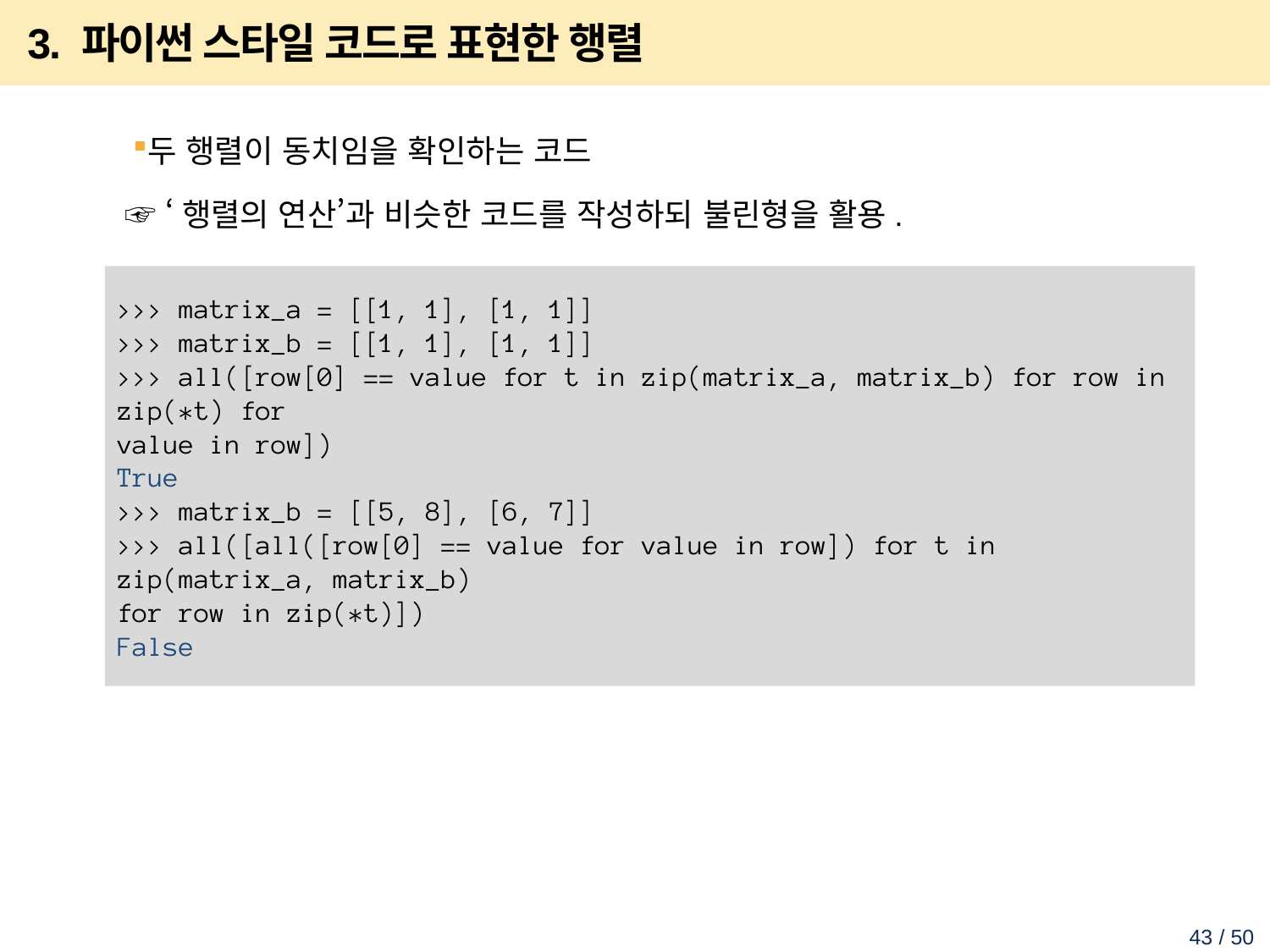

# 3. 파이썬 스타일 코드로 표현한 행렬
두 행렬이 동치임을 확인하는 코드
  ☞ ‘행렬의 연산’과 비슷한 코드를 작성하되 불린형을 활용.

>>> matrix_a = [[1, 1], [1, 1]]
>>> matrix_b = [[1, 1], [1, 1]]
>>> all([row[0] == value for t in zip(matrix_a, matrix_b) for row in zip(*t) for
value in row])
True
>>> matrix_b = [[5, 8], [6, 7]]
>>> all([all([row[0] == value for value in row]) for t in zip(matrix_a, matrix_b)
for row in zip(*t)])
False